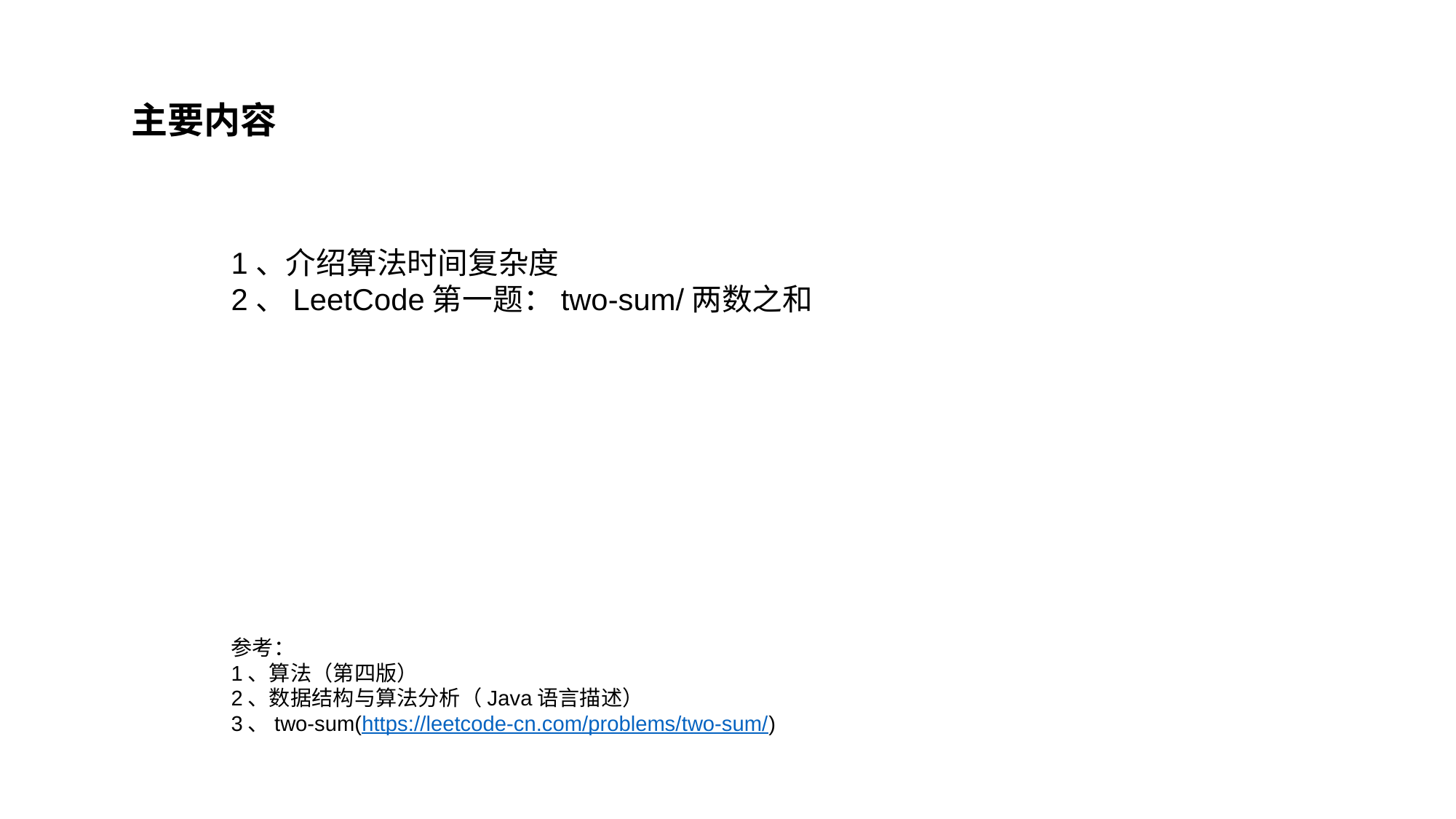

主要内容
1、介绍算法时间复杂度
2、LeetCode第一题：two-sum/两数之和
参考：
1、算法（第四版）
2、数据结构与算法分析（Java语言描述）
3、two-sum(https://leetcode-cn.com/problems/two-sum/)